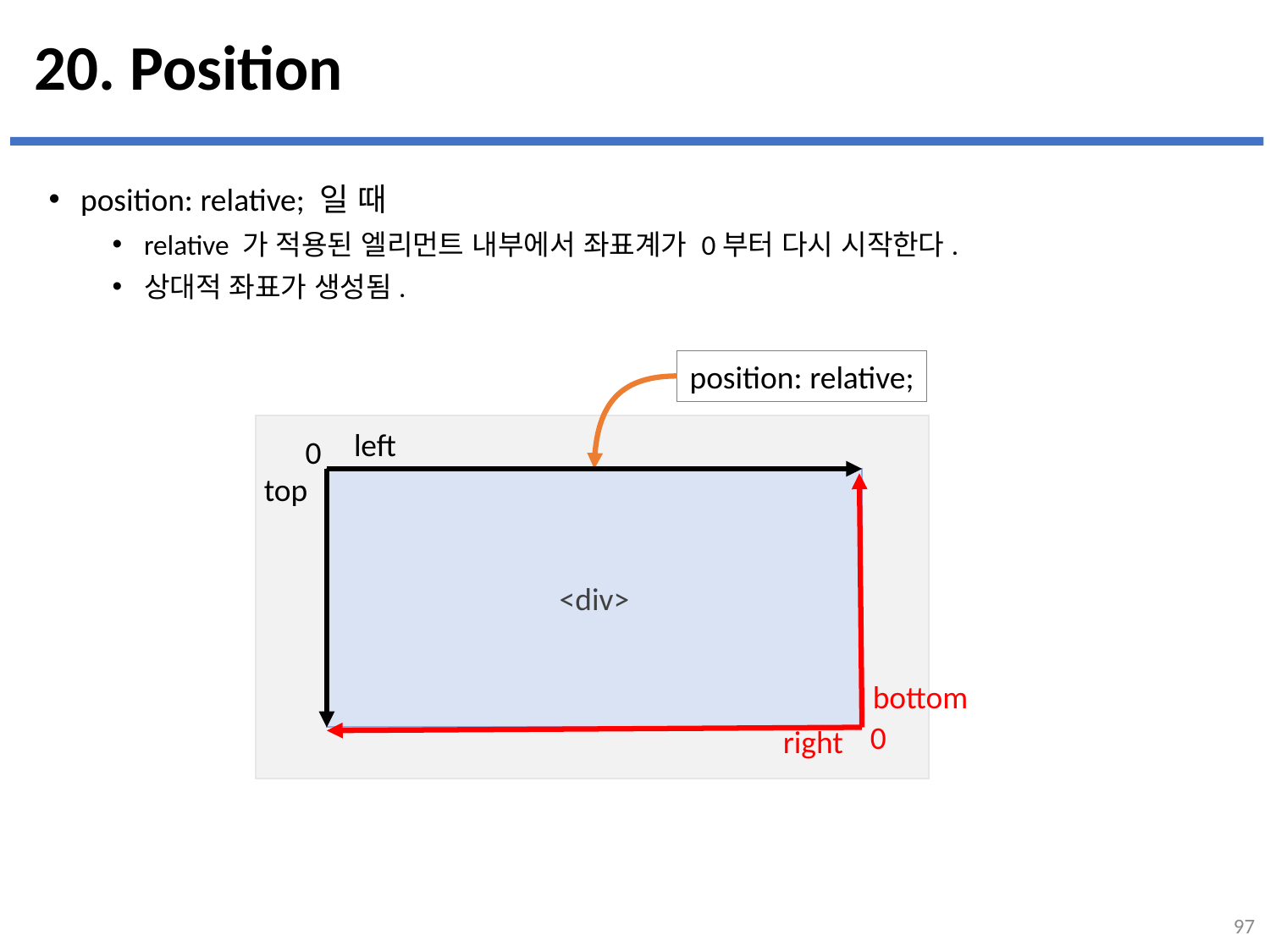

# 20. Position
position: relative; 일 때
relative 가 적용된 엘리먼트 내부에서 좌표계가 0부터 다시 시작한다.
상대적 좌표가 생성됨.
position: relative;

left
0
top
<div>
bottom
0
right
97